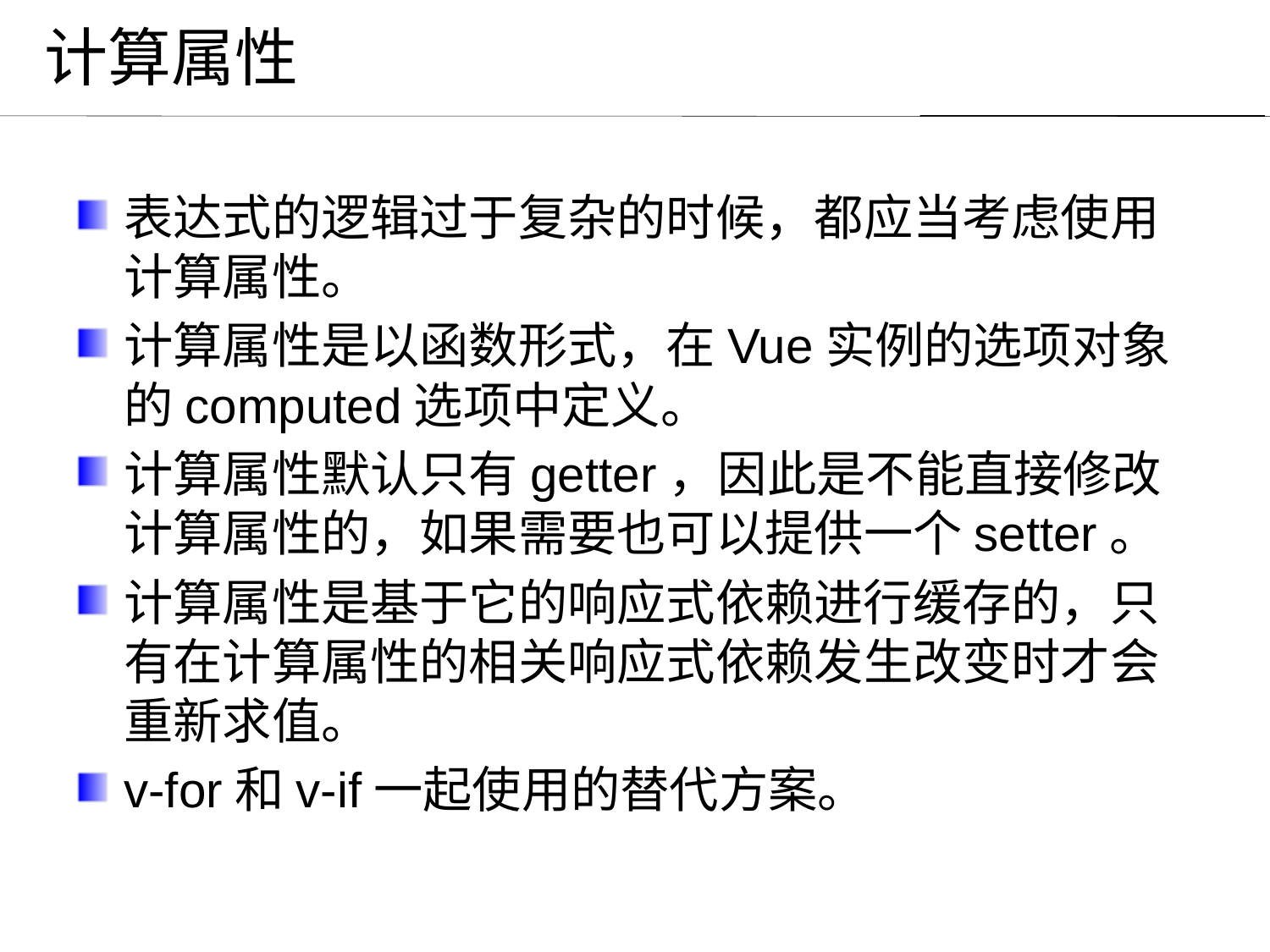

# 计算属性
表达式的逻辑过于复杂的时候，都应当考虑使用计算属性。
计算属性是以函数形式，在Vue实例的选项对象的computed选项中定义。
计算属性默认只有getter，因此是不能直接修改计算属性的，如果需要也可以提供一个setter。
计算属性是基于它的响应式依赖进行缓存的，只有在计算属性的相关响应式依赖发生改变时才会重新求值。
v-for和v-if一起使用的替代方案。